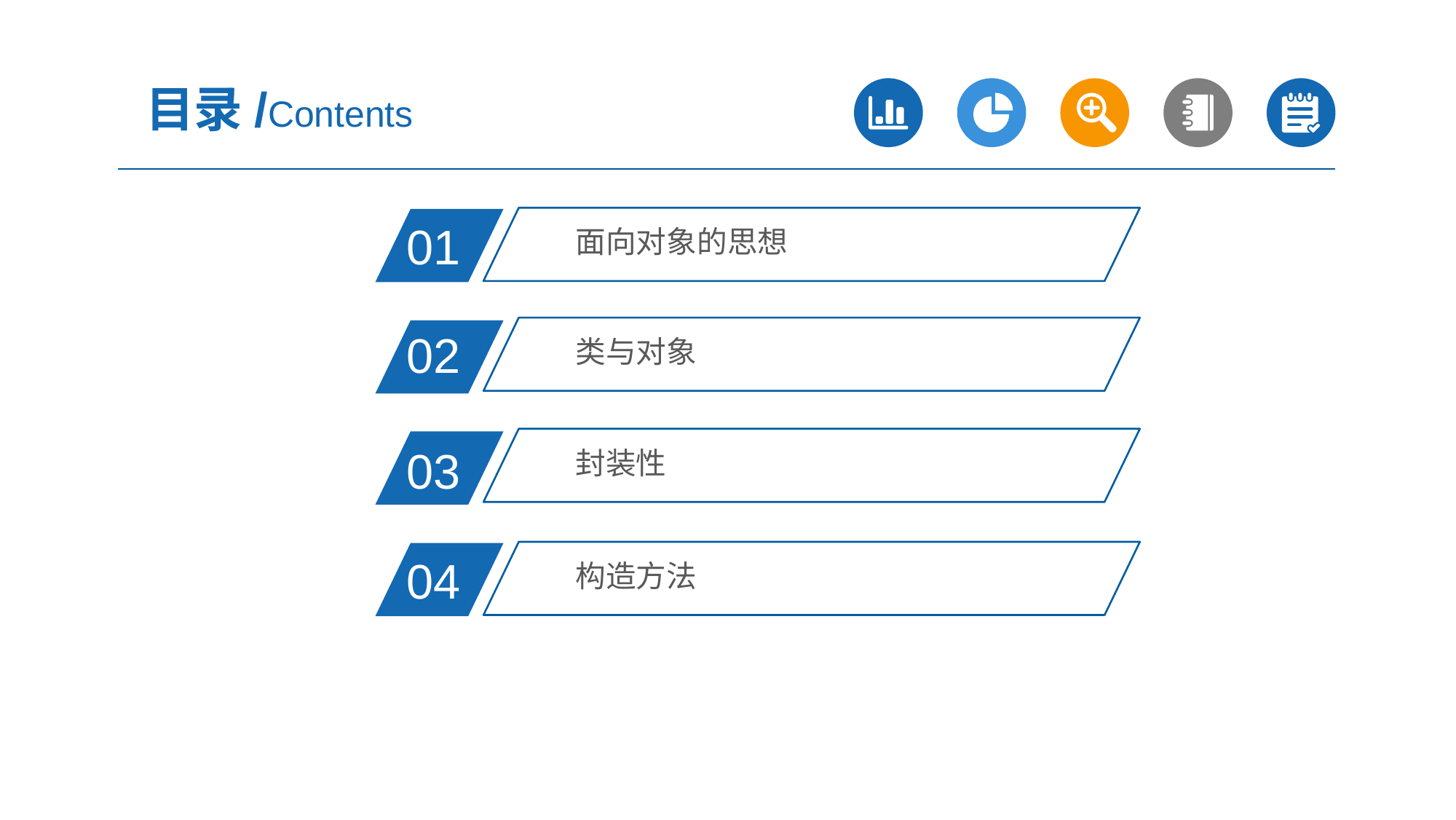

目录/Contents

面向对象的思想

01

类与对象
02

封装性

03

构造方法

04